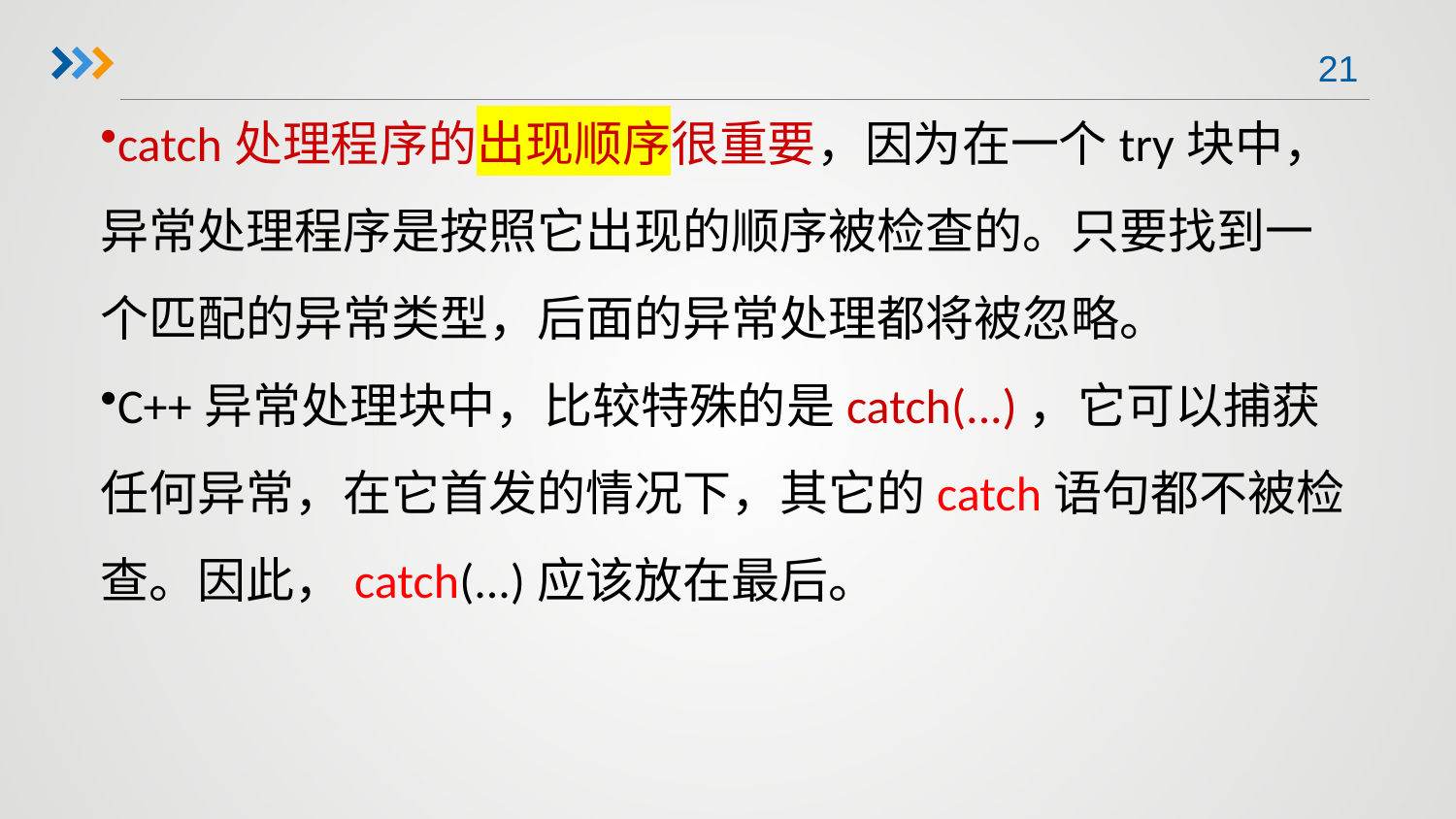

catch处理程序的出现顺序很重要，因为在一个try块中，异常处理程序是按照它出现的顺序被检查的。只要找到一个匹配的异常类型，后面的异常处理都将被忽略。
C++异常处理块中，比较特殊的是catch(...)，它可以捕获任何异常，在它首发的情况下，其它的catch语句都不被检查。因此，catch(...)应该放在最后。